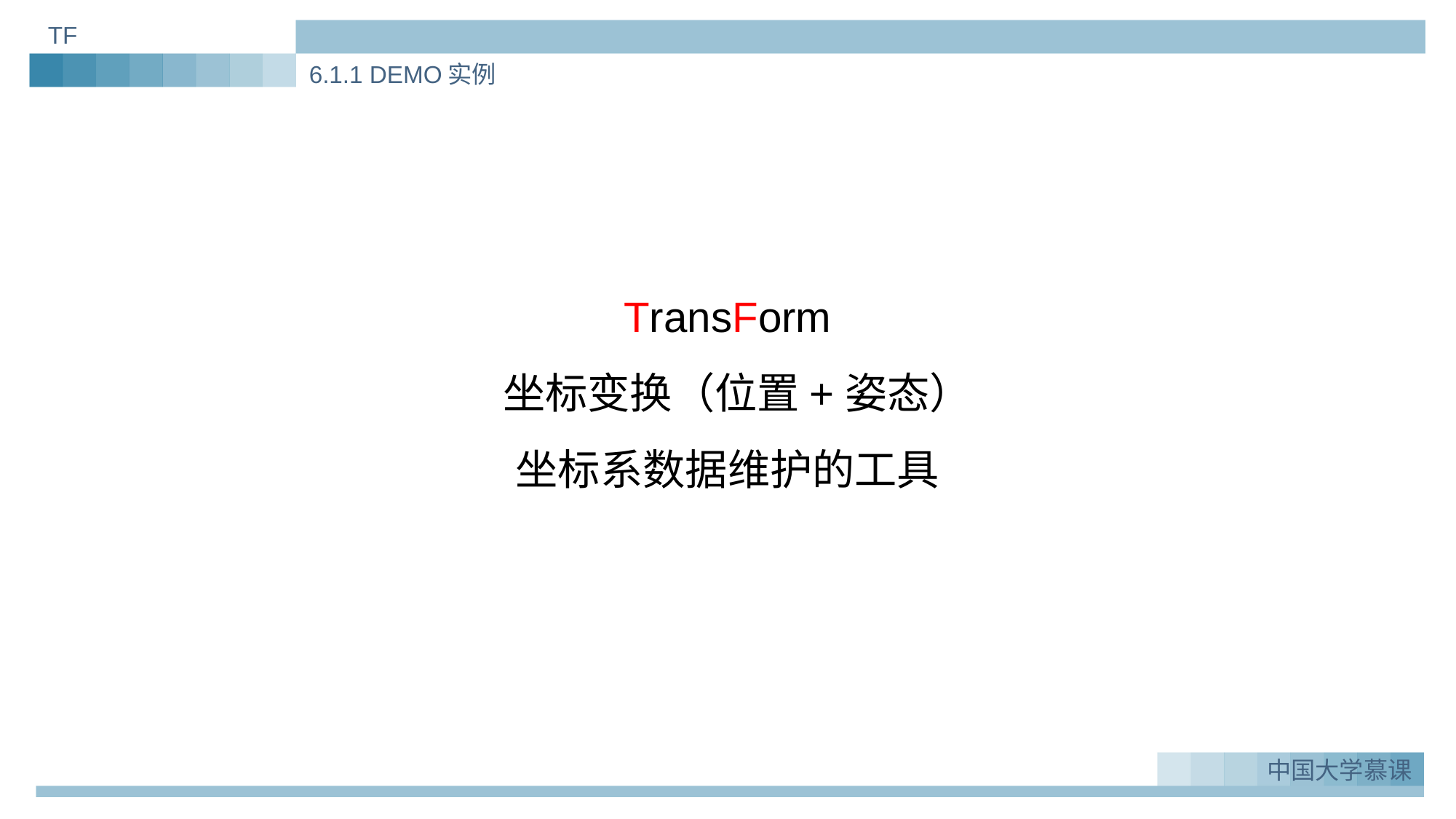

TF
6.1.1 DEMO实例
TransForm
 坐标变换（位置+姿态）
坐标系数据维护的工具
中国大学慕课